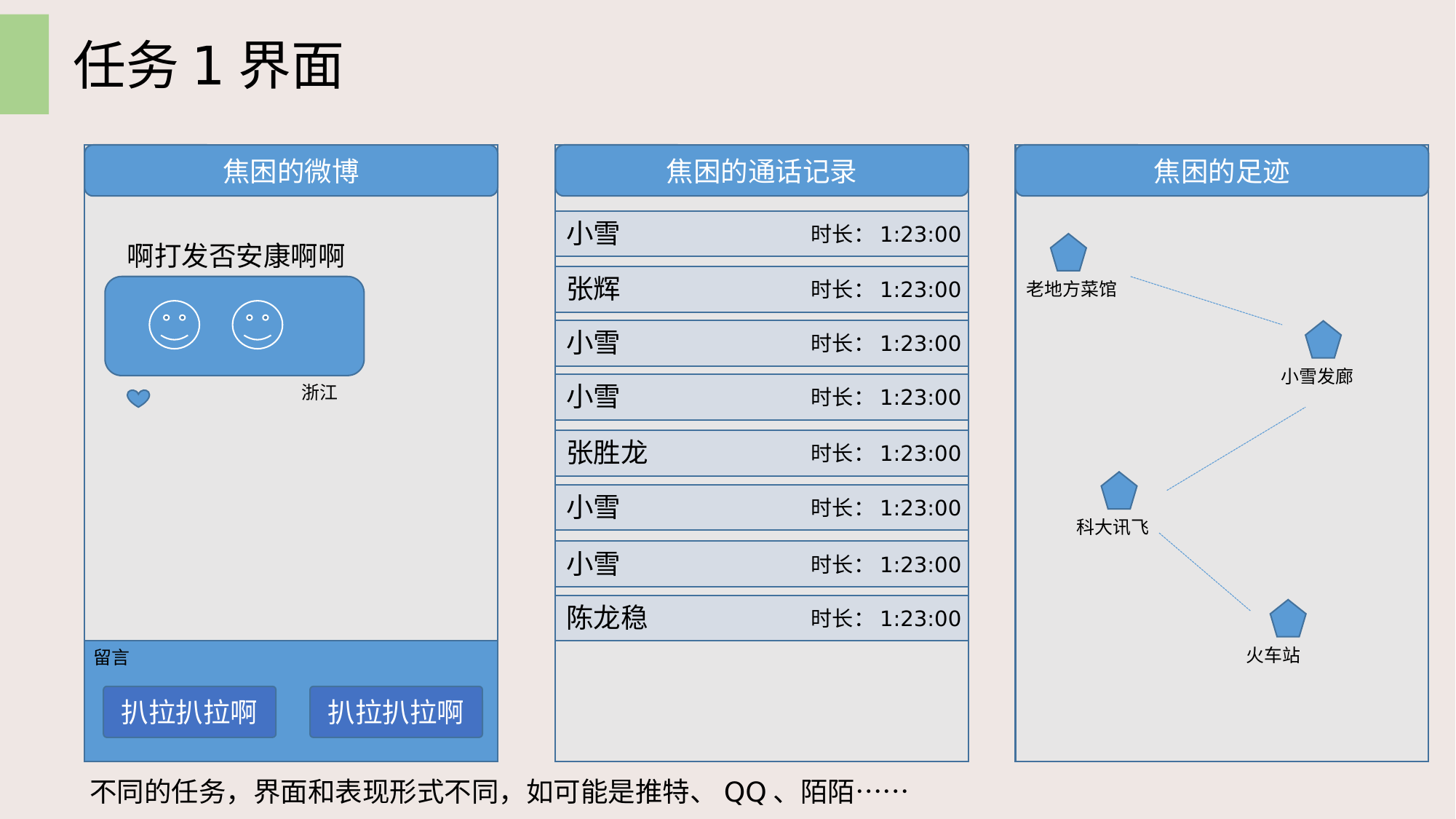

任务1界面

焦困的微博

焦困的通话记录

焦困的足迹

小雪
时长：1:23:00
啊打发否安康啊啊

张辉
时长：1:23:00
老地方菜馆

小雪

时长：1:23:00
小雪发廊

小雪
浙江
时长：1:23:00

张胜龙
时长：1:23:00

小雪
时长：1:23:00
科大讯飞

小雪
时长：1:23:00

陈龙稳
时长：1:23:00

火车站
留言

扒拉扒拉啊
扒拉扒拉啊
不同的任务，界面和表现形式不同，如可能是推特、QQ、陌陌……